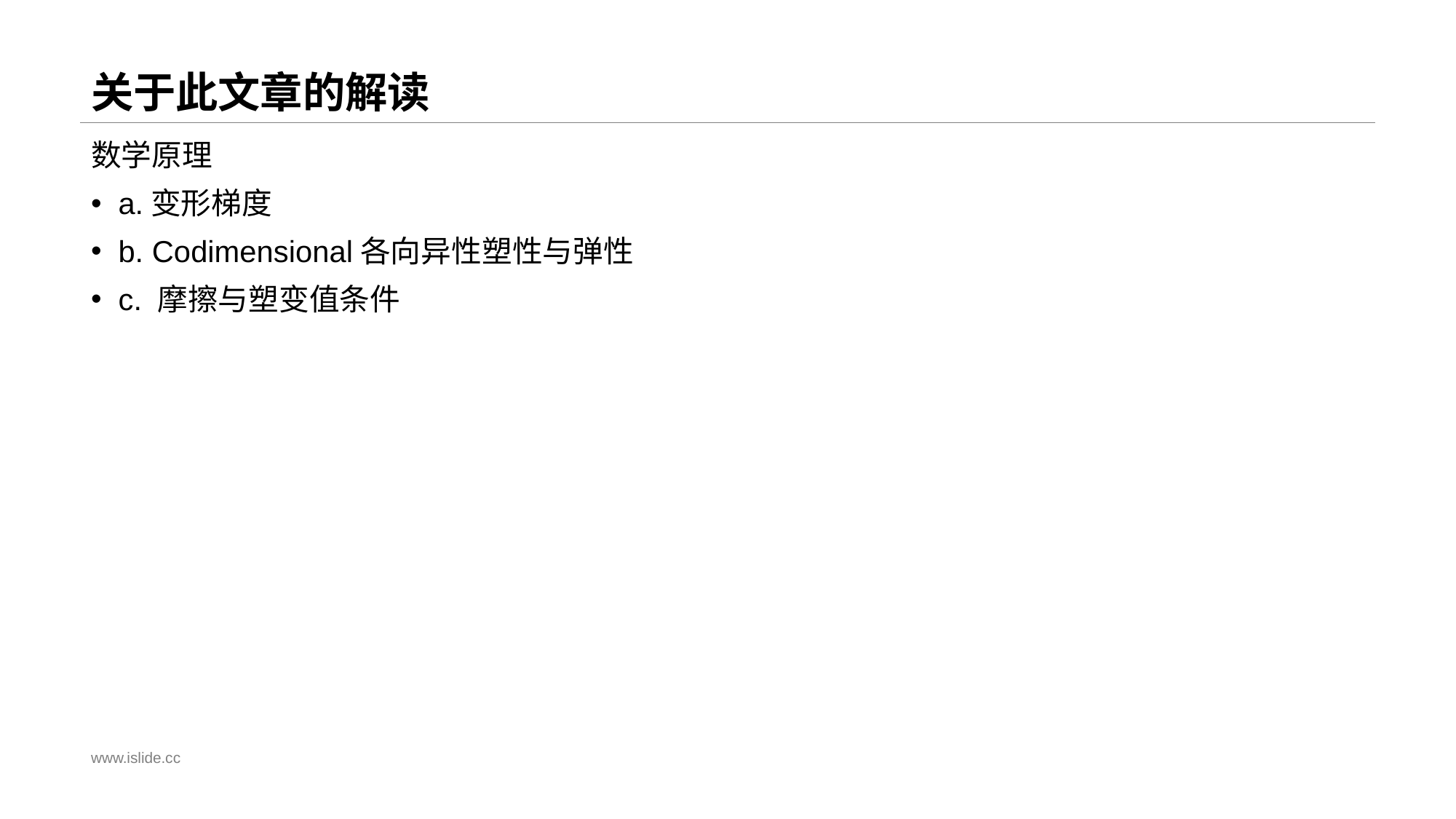

# 关于此文章的解读
数学原理
a.变形梯度
b. Codimensional各向异性塑性与弹性
c. 摩擦与塑变值条件
www.islide.cc
7